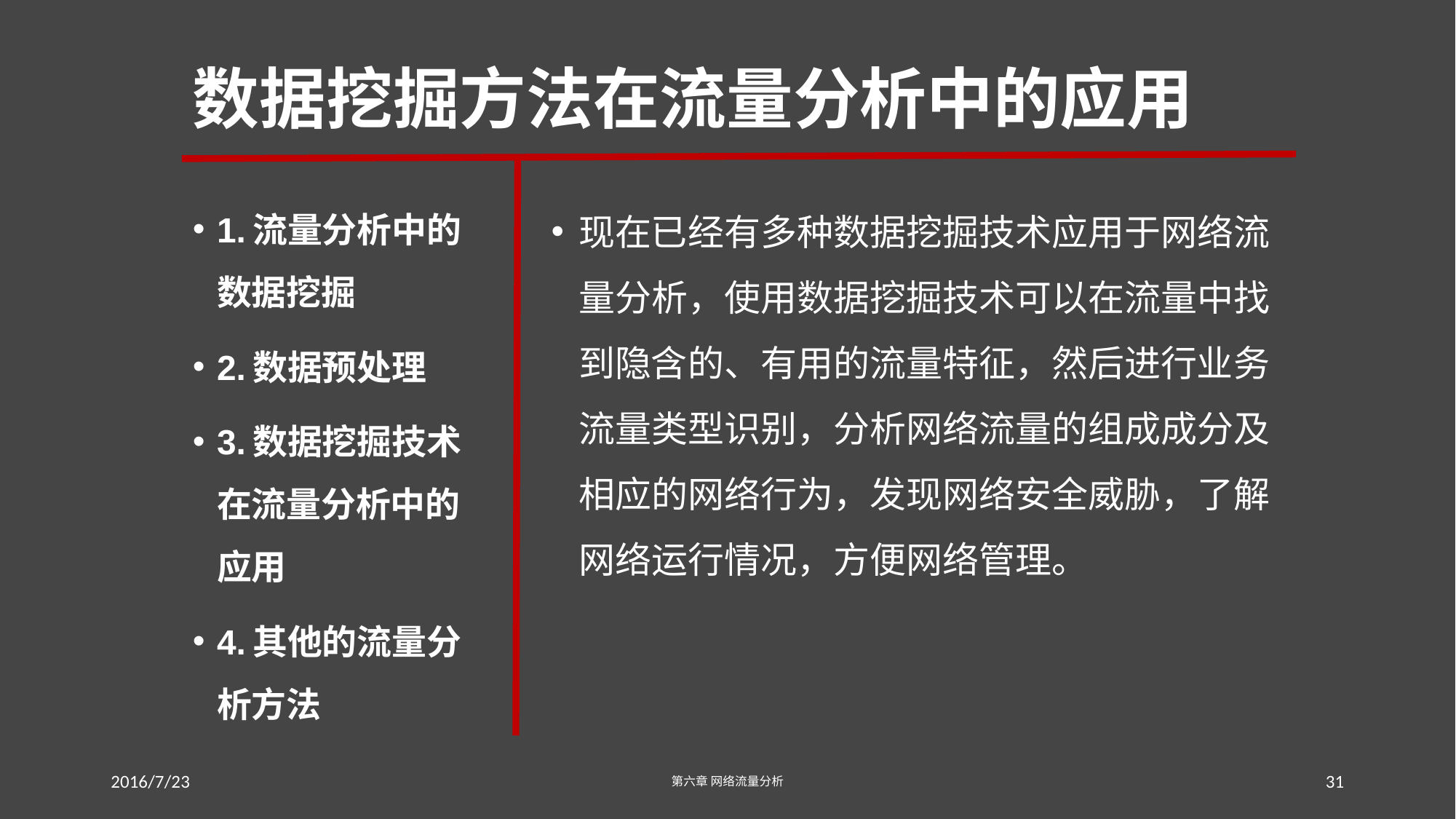

# 数据挖掘方法在流量分析中的应用
1.流量分析中的数据挖掘
2.数据预处理
3.数据挖掘技术在流量分析中的应用
4.其他的流量分析方法

现在已经有多种数据挖掘技术应用于网络流量分析，使用数据挖掘技术可以在流量中找到隐含的、有用的流量特征，然后进行业务流量类型识别，分析网络流量的组成成分及相应的网络行为，发现网络安全威胁，了解网络运行情况，方便网络管理。

2016/7/23
第六章 网络流量分析
31